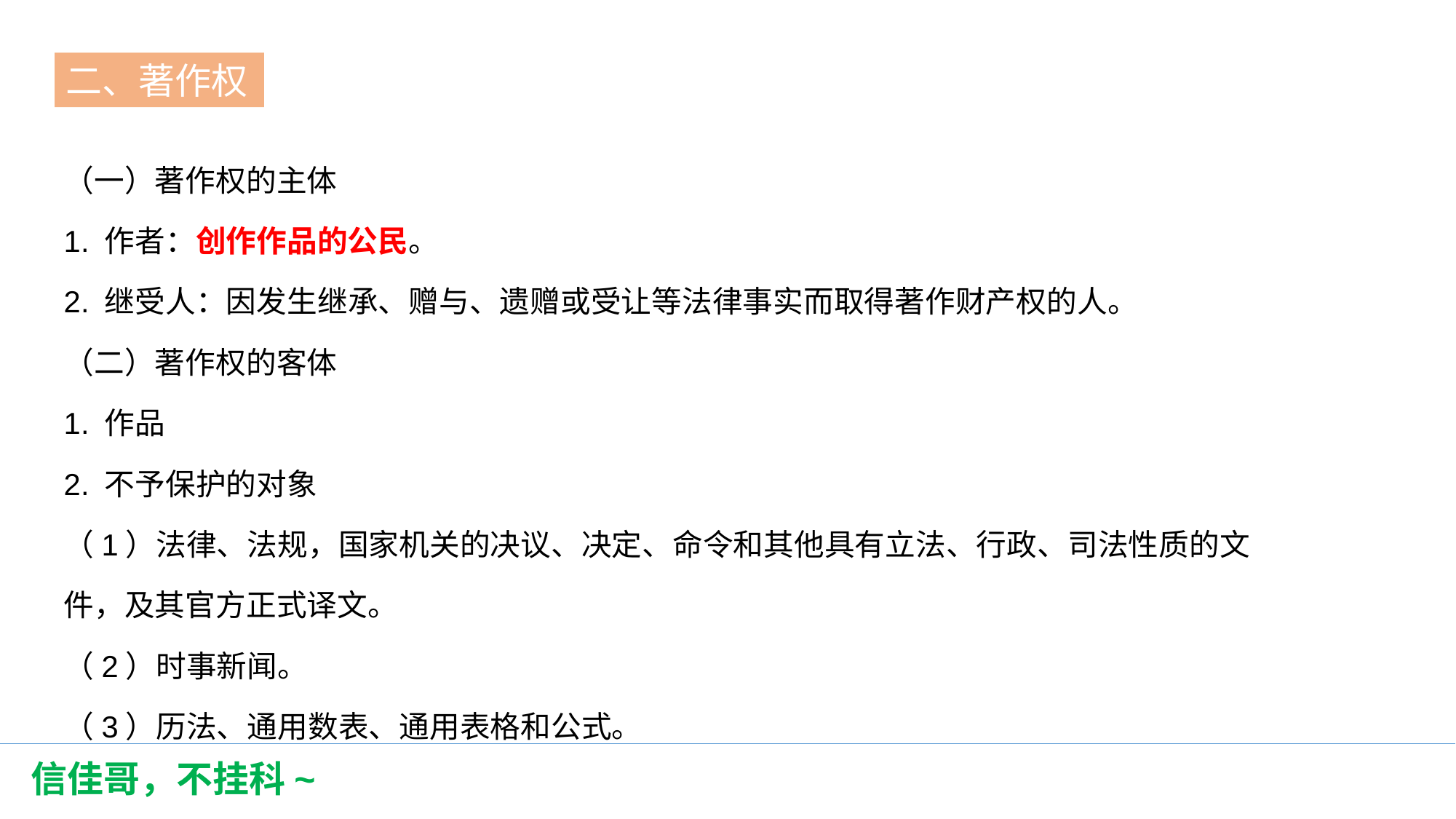

二、著作权
第一节
（一）著作权的主体
1. 作者：创作作品的公民。
2. 继受人：因发生继承、赠与、遗赠或受让等法律事实而取得著作财产权的人。
（二）著作权的客体
1. 作品
2. 不予保护的对象
（1）法律、法规，国家机关的决议、决定、命令和其他具有立法、行政、司法性质的文
件，及其官方正式译文。
（2）时事新闻。
（3）历法、通用数表、通用表格和公式。